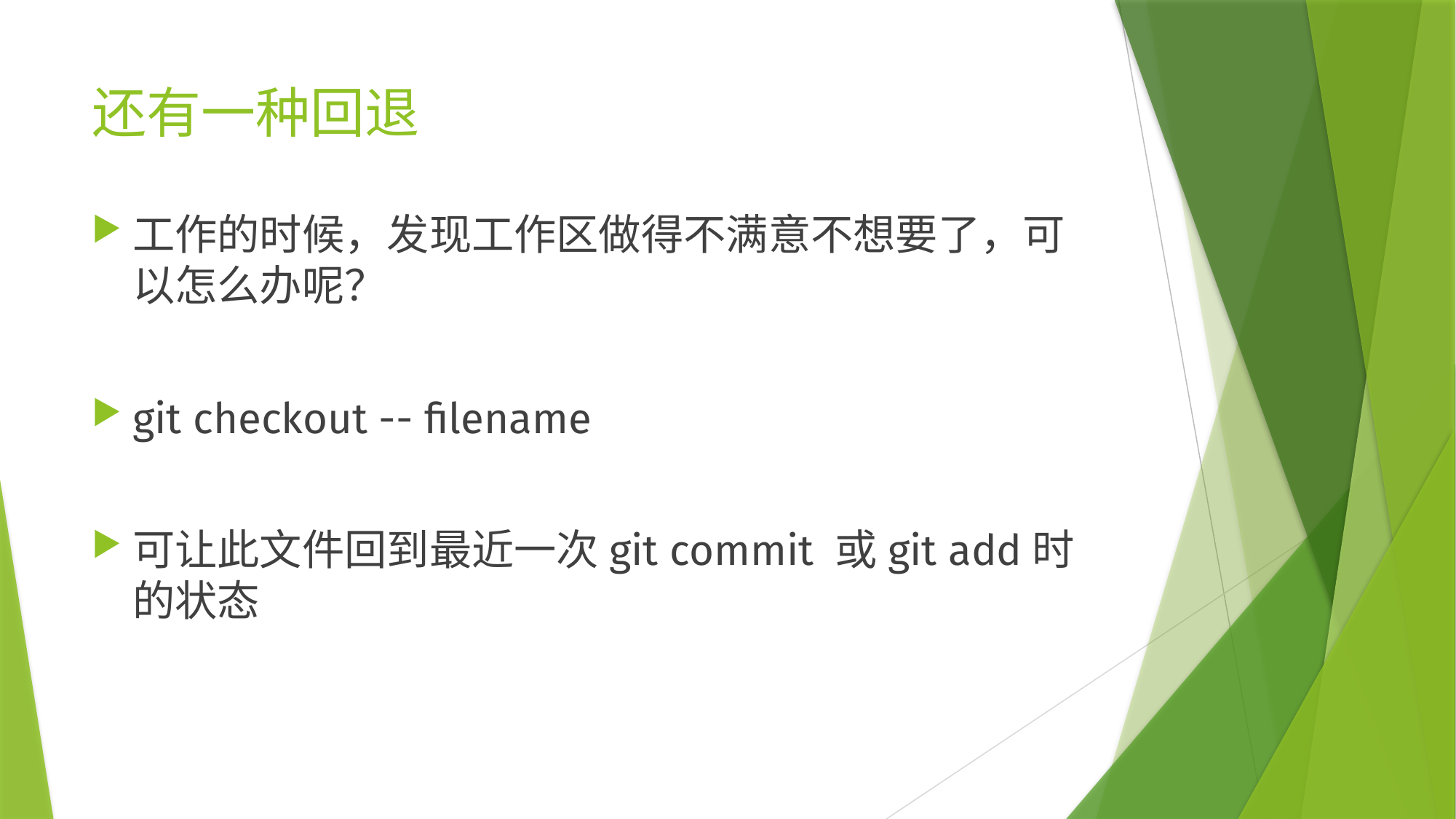

# 还有一种回退
工作的时候，发现工作区做得不满意不想要了，可以怎么办呢？

git checkout -- filename

可让此文件回到最近一次git commit 或git add时的状态